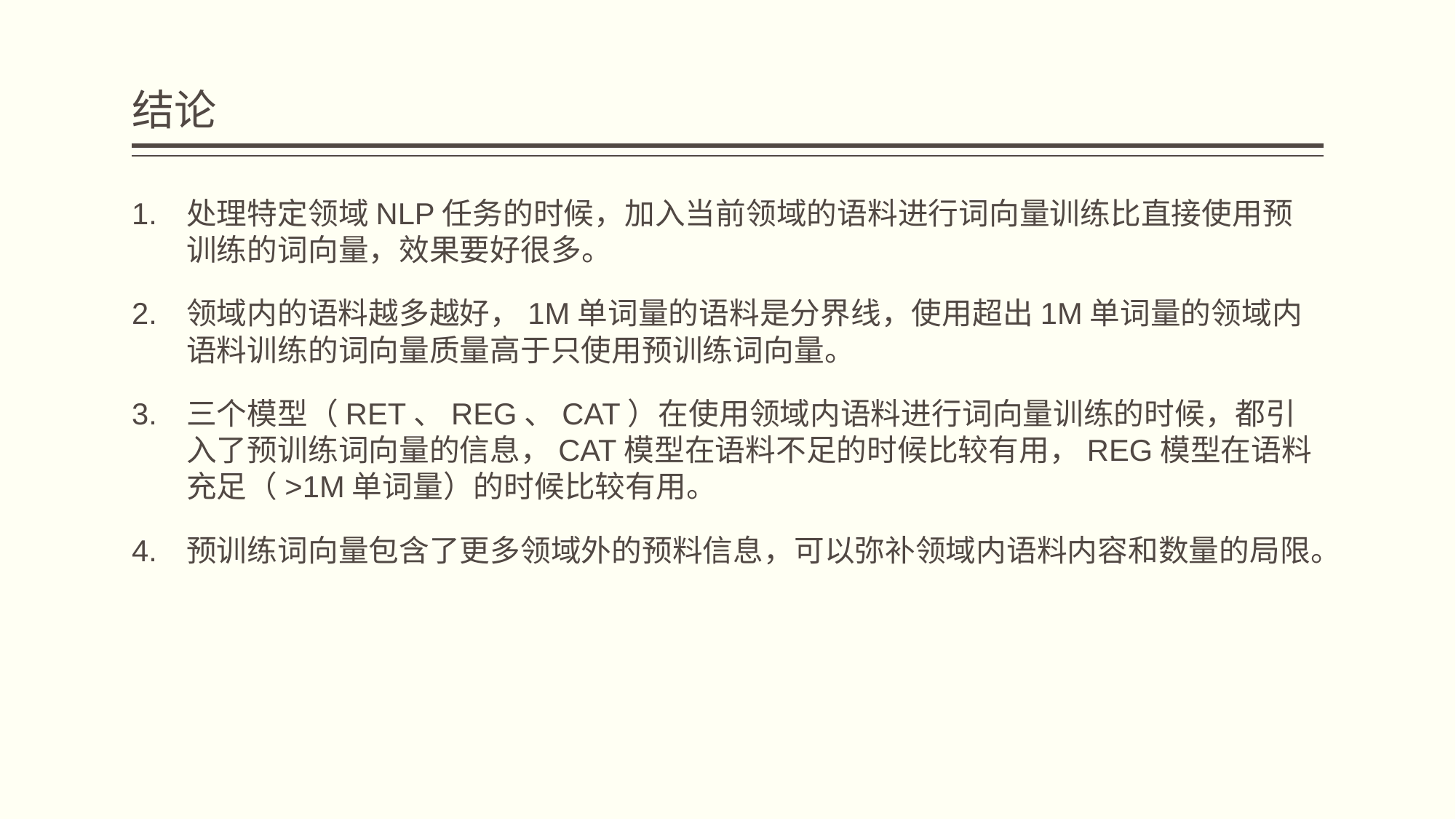

# 结论
处理特定领域NLP任务的时候，加入当前领域的语料进行词向量训练比直接使用预训练的词向量，效果要好很多。
领域内的语料越多越好，1M单词量的语料是分界线，使用超出1M单词量的领域内语料训练的词向量质量高于只使用预训练词向量。
三个模型（RET、REG、CAT）在使用领域内语料进行词向量训练的时候，都引入了预训练词向量的信息，CAT模型在语料不足的时候比较有用，REG模型在语料充足（>1M单词量）的时候比较有用。
预训练词向量包含了更多领域外的预料信息，可以弥补领域内语料内容和数量的局限。